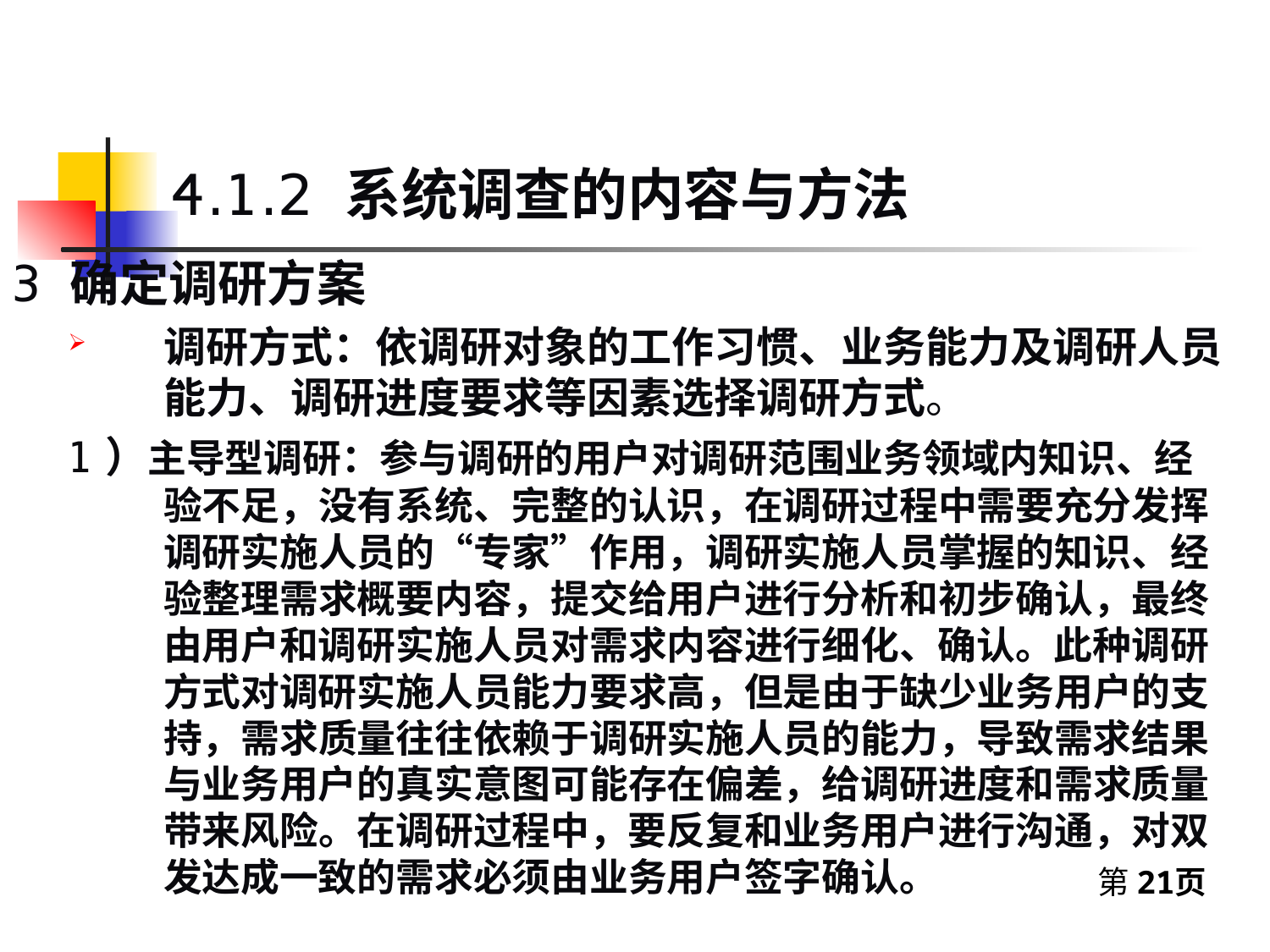

# 4.1.2 系统调查的内容与方法
3 确定调研方案
调研方式：依调研对象的工作习惯、业务能力及调研人员能力、调研进度要求等因素选择调研方式。
1）主导型调研：参与调研的用户对调研范围业务领域内知识、经验不足，没有系统、完整的认识，在调研过程中需要充分发挥调研实施人员的“专家”作用，调研实施人员掌握的知识、经验整理需求概要内容，提交给用户进行分析和初步确认，最终由用户和调研实施人员对需求内容进行细化、确认。此种调研方式对调研实施人员能力要求高，但是由于缺少业务用户的支持，需求质量往往依赖于调研实施人员的能力，导致需求结果与业务用户的真实意图可能存在偏差，给调研进度和需求质量带来风险。在调研过程中，要反复和业务用户进行沟通，对双发达成一致的需求必须由业务用户签字确认。